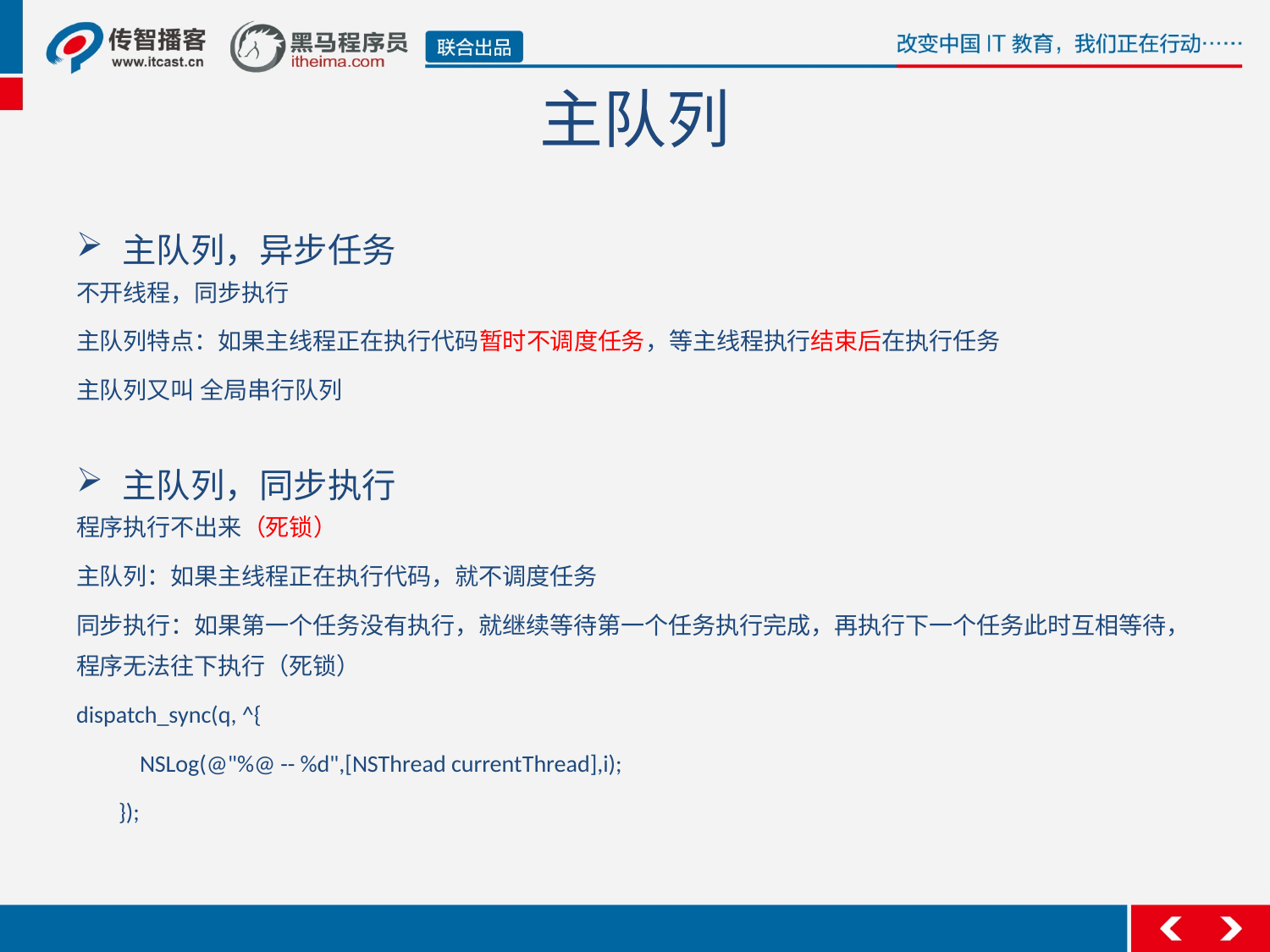

# 主队列
主队列，异步任务
不开线程，同步执行
主队列特点：如果主线程正在执行代码暂时不调度任务，等主线程执行结束后在执行任务
主队列又叫 全局串行队列

主队列，同步执行
程序执行不出来（死锁）
主队列：如果主线程正在执行代码，就不调度任务
同步执行：如果第一个任务没有执行，就继续等待第一个任务执行完成，再执行下一个任务此时互相等待，程序无法往下执行（死锁）
dispatch_sync(q, ^{
            NSLog(@"%@ -- %d",[NSThread currentThread],i);
        });